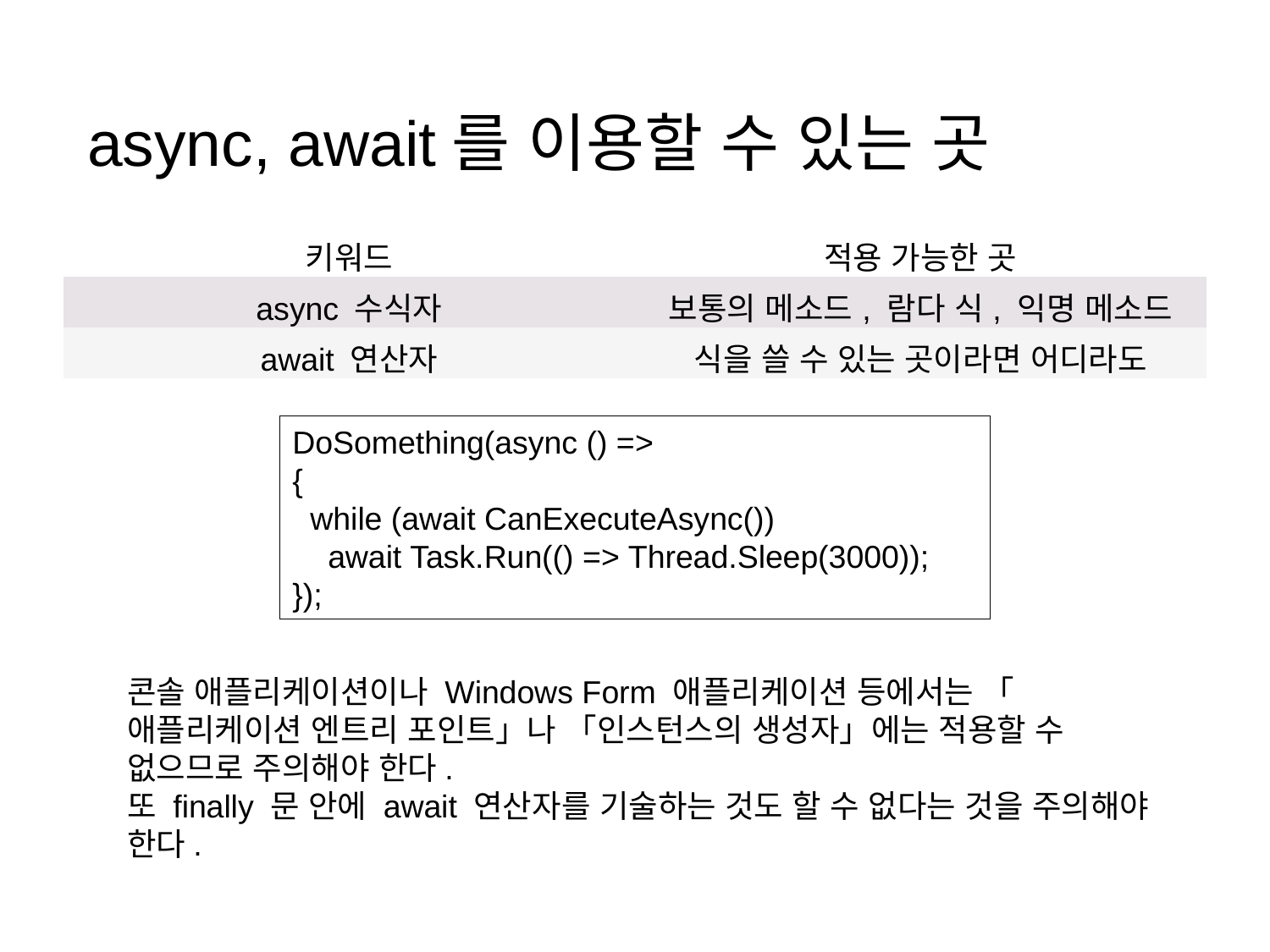

async, await를 이용할 수 있는 곳
| 키워드 | 적용 가능한 곳 |
| --- | --- |
| async 수식자 | 보통의 메소드, 람다 식, 익명 메소드 |
| await 연산자 | 식을 쓸 수 있는 곳이라면 어디라도 |
DoSomething(async () =>
{
  while (await CanExecuteAsync())
    await Task.Run(() => Thread.Sleep(3000));
});
콘솔 애플리케이션이나 Windows Form 애플리케이션 등에서는 「애플리케이션 엔트리 포인트」나 「인스턴스의 생성자」에는 적용할 수 없으므로 주의해야 한다.
또 finally 문 안에 await 연산자를 기술하는 것도 할 수 없다는 것을 주의해야 한다.